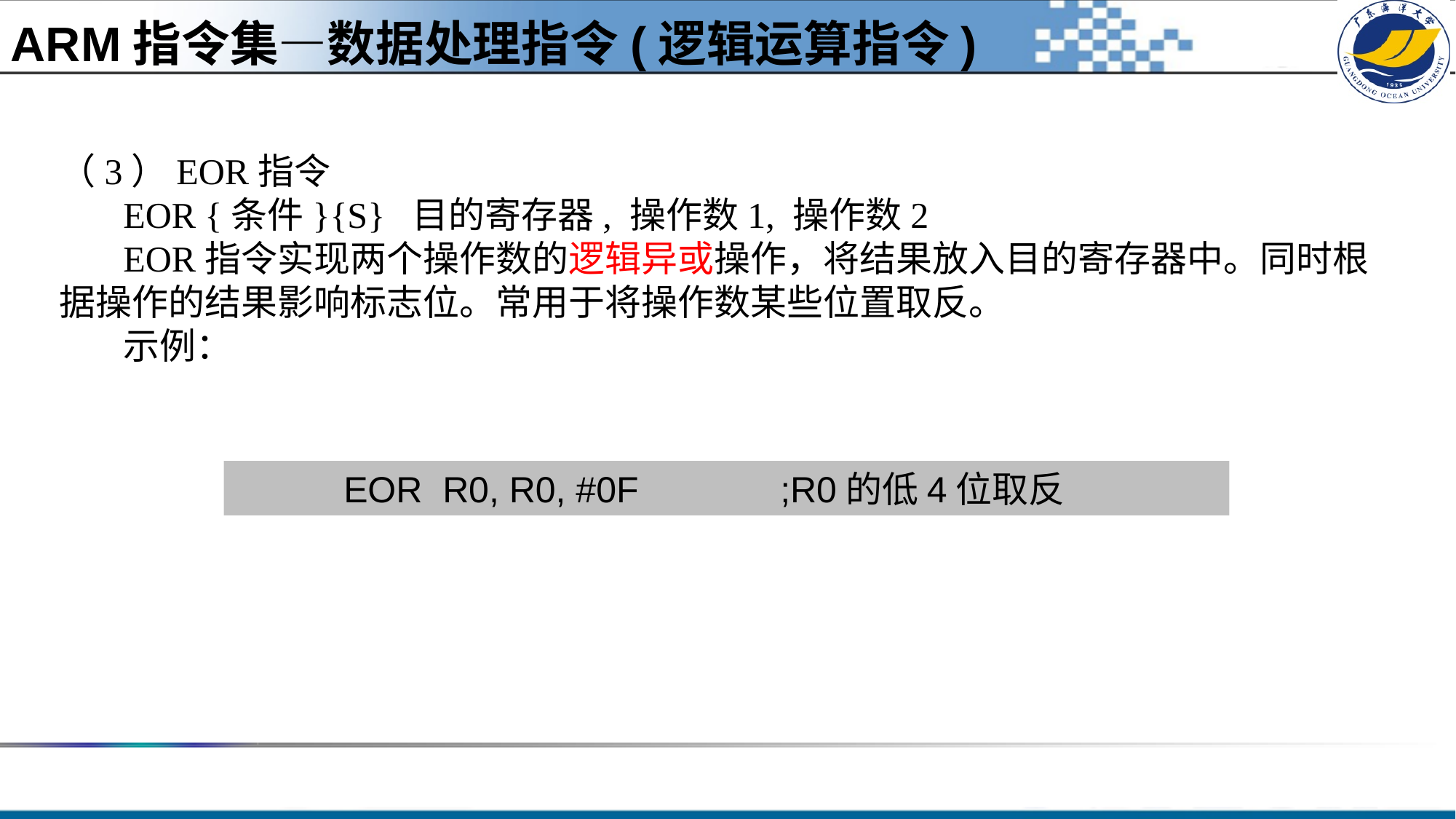

ARM指令集—数据处理指令(逻辑运算指令)
（3）EOR指令
EOR {条件}{S}  目的寄存器, 操作数1, 操作数2
EOR指令实现两个操作数的逻辑异或操作，将结果放入目的寄存器中。同时根据操作的结果影响标志位。常用于将操作数某些位置取反。
示例：
	EOR  R0, R0, #0F		;R0的低4位取反
56